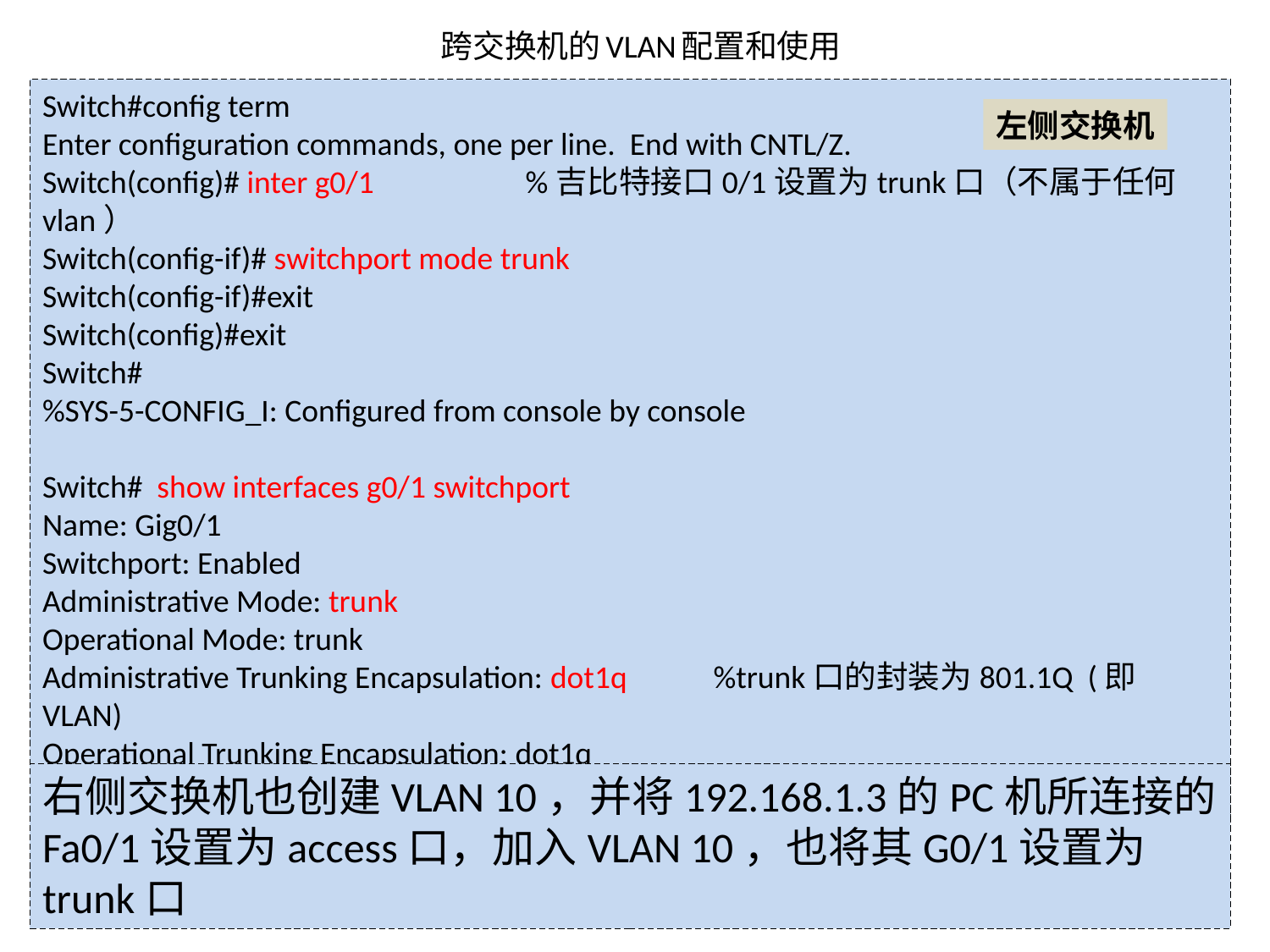

# 跨交换机的VLAN配置和使用
Switch#config term
Enter configuration commands, one per line.  End with CNTL/Z.
Switch(config)# inter g0/1                     %吉比特接口0/1设置为trunk口（不属于任何vlan）
Switch(config-if)# switchport mode trunk
Switch(config-if)#exit
Switch(config)#exit
Switch#
%SYS-5-CONFIG_I: Configured from console by console

Switch#  show interfaces g0/1 switchport
Name: Gig0/1
Switchport: Enabled
Administrative Mode: trunk
Operational Mode: trunk
Administrative Trunking Encapsulation: dot1q            %trunk口的封装为801.1Q  (即VLAN)
Operational Trunking Encapsulation: dot1q
Negotiation of Trunking: On
左侧交换机
右侧交换机也创建VLAN 10，并将192.168.1.3的PC机所连接的Fa0/1设置为access口，加入VLAN 10，也将其G0/1设置为trunk口